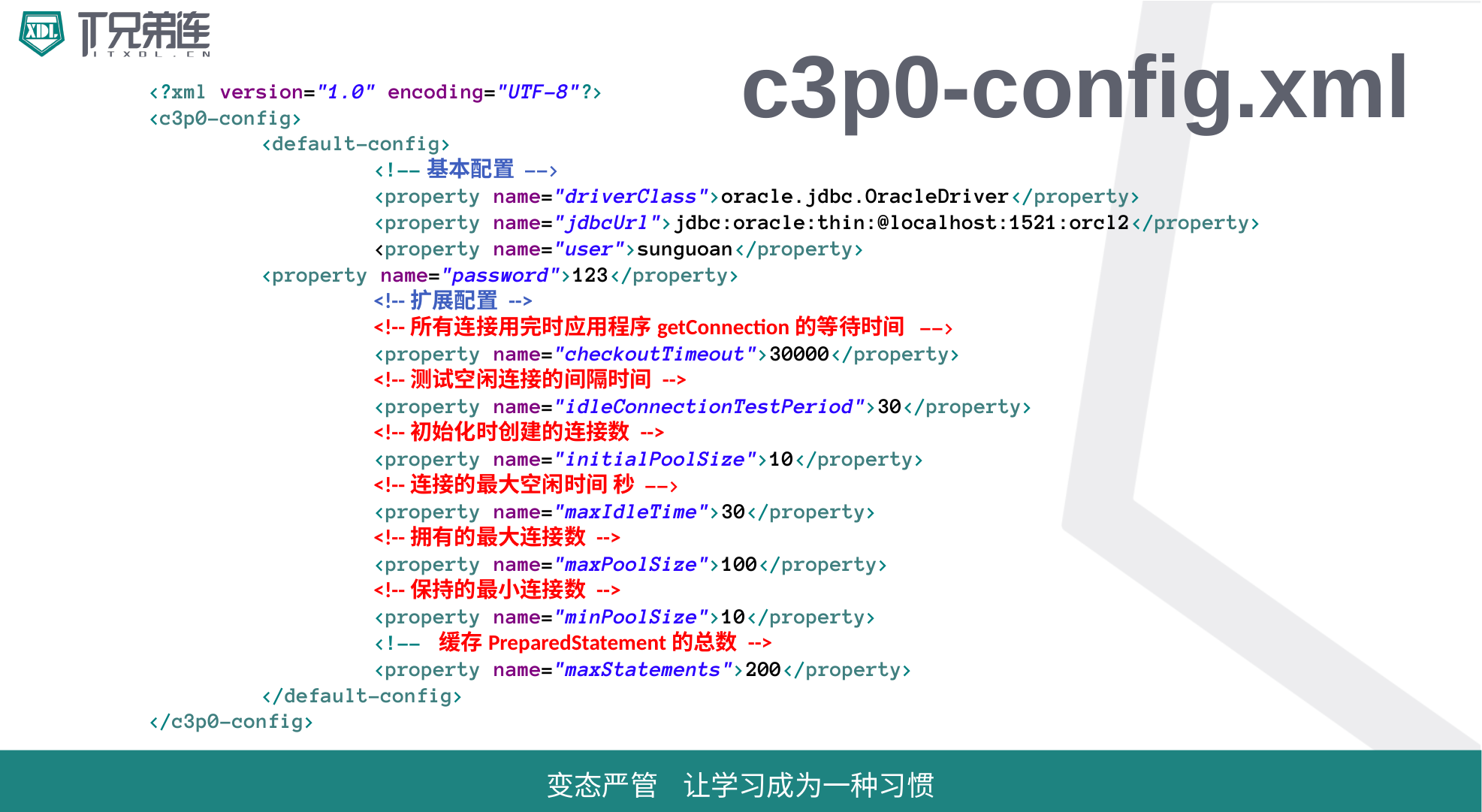

# c3p0-config.xml
<?xml version="1.0" encoding="UTF-8"?><c3p0-config>	<default-config>		<!--基本配置 -->		<property name="driverClass">oracle.jdbc.OracleDriver</property>		<property name="jdbcUrl">jdbc:oracle:thin:@localhost:1521:orcl2</property>        		<property name="user">sunguoan</property>        	<property name="password">123</property>
		<!--扩展配置 -->
		<!--所有连接用完时应用程序getConnection的等待时间  -->		<property name="checkoutTimeout">30000</property>
		<!--测试空闲连接的间隔时间 --> 		<property name="idleConnectionTestPeriod">30</property>
		<!--初始化时创建的连接数 -->		<property name="initialPoolSize">10</property>
		<!--连接的最大空闲时间 秒 -->		<property name="maxIdleTime">30</property>
		<!--拥有的最大连接数 -->		<property name="maxPoolSize">100</property>
		<!--保持的最小连接数 -->		<property name="minPoolSize">10</property> 		<!-- 缓存PreparedStatement的总数 -->		<property name="maxStatements">200</property>
	</default-config></c3p0-config>